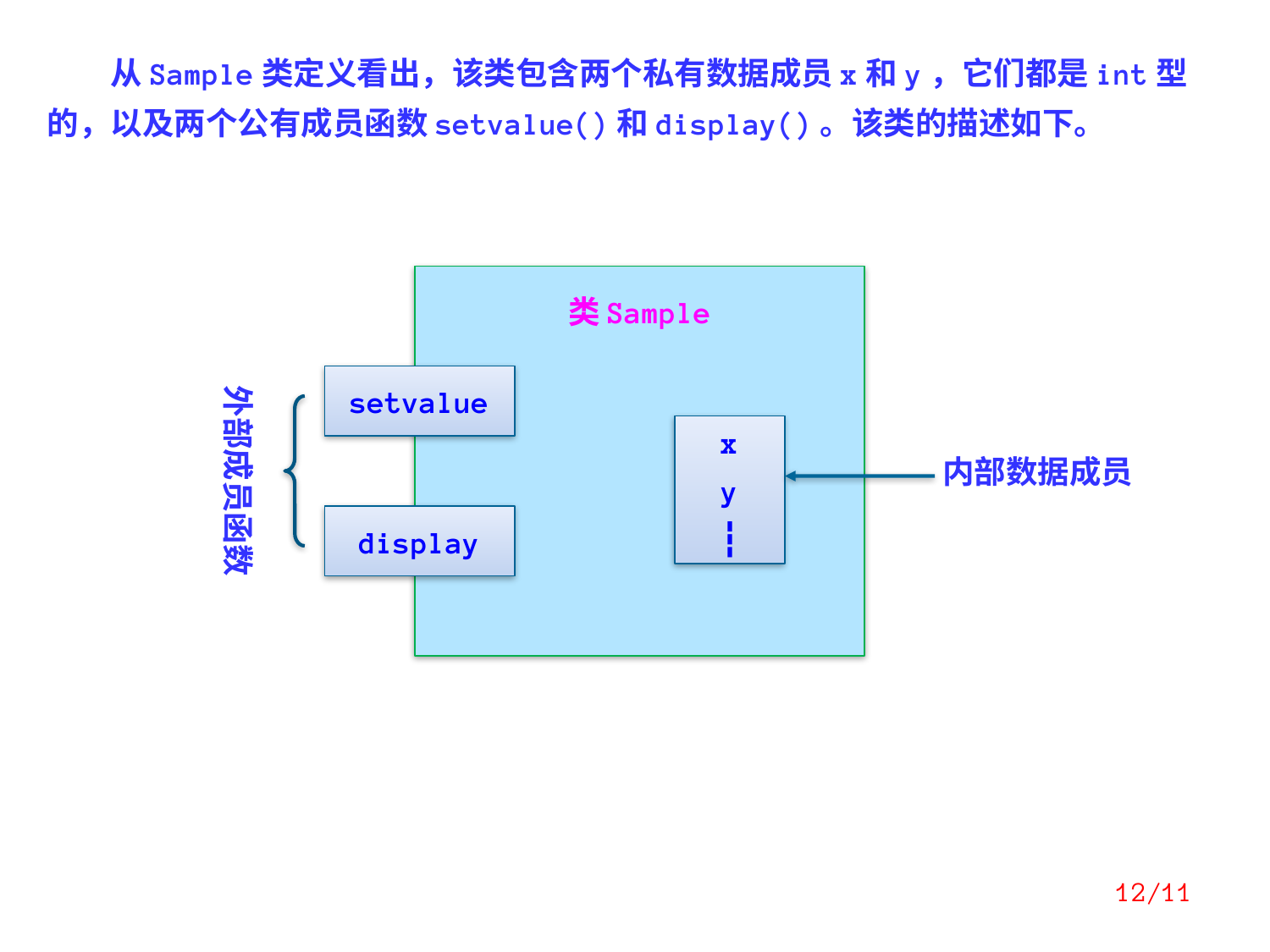

从Sample类定义看出，该类包含两个私有数据成员x和y，它们都是int型的，以及两个公有成员函数setvalue()和display()。该类的描述如下。

类Sample
外部成员函数
setvalue

x
y
┇
内部数据成员

display
12/11